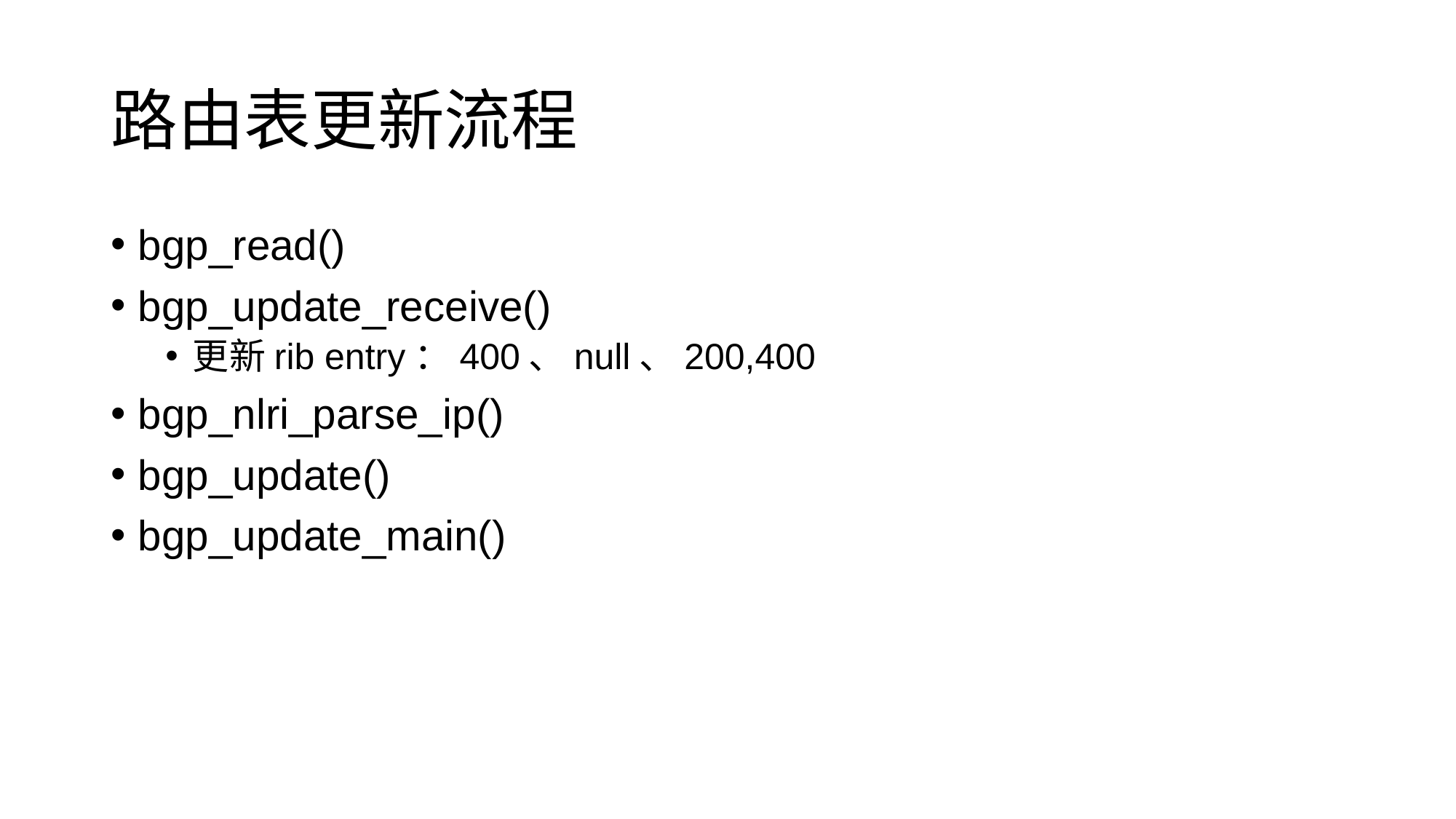

# 路由表更新流程
bgp_read()
bgp_update_receive()
更新rib entry：400、null、200,400
bgp_nlri_parse_ip()
bgp_update()
bgp_update_main()